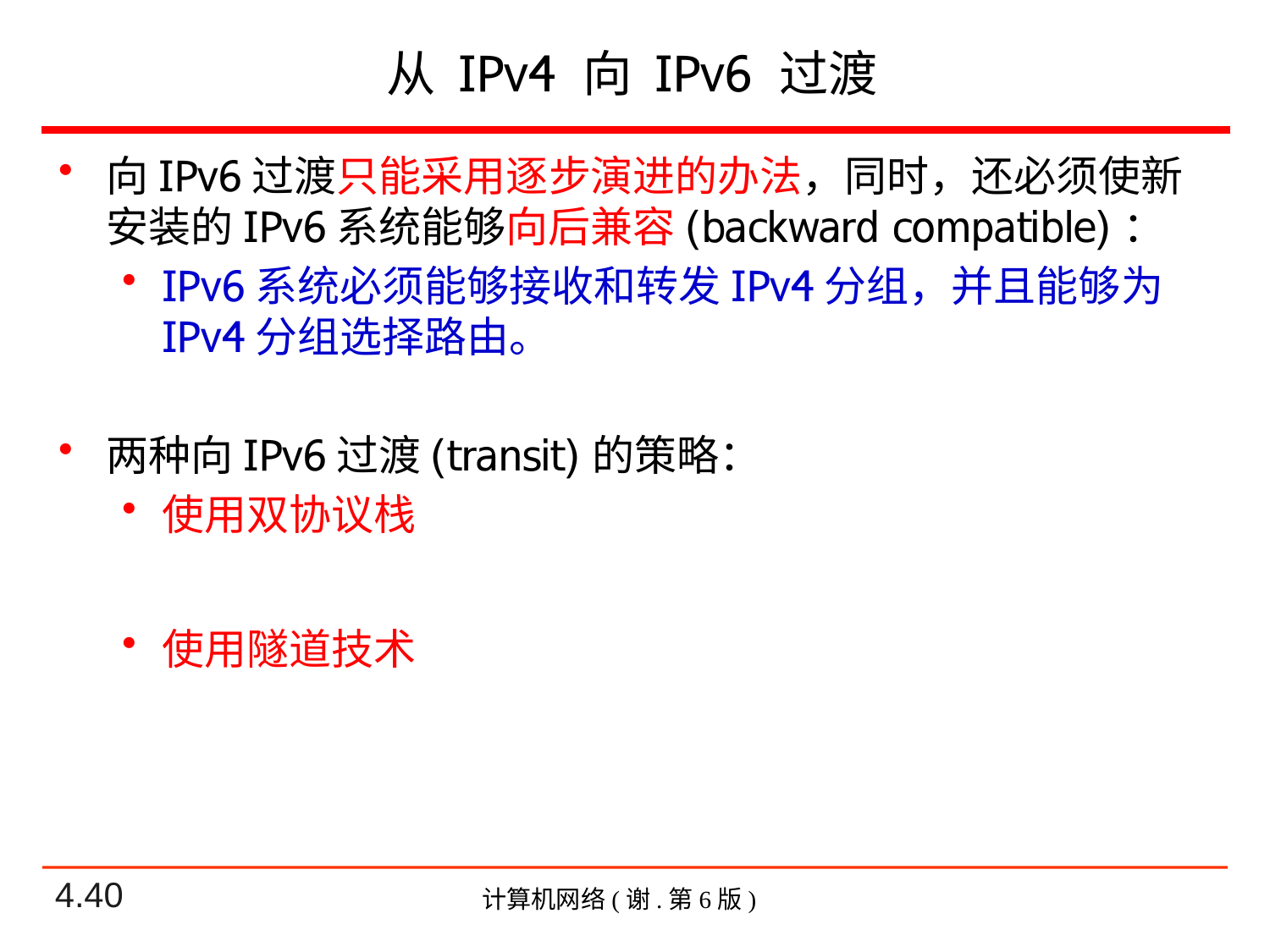

# 从 IPv4 向 IPv6 过渡
向IPv6过渡只能采用逐步演进的办法，同时，还必须使新安装的IPv6系统能够向后兼容(backward compatible)：
IPv6系统必须能够接收和转发IPv4分组，并且能够为 IPv4分组选择路由。

两种向IPv6过渡(transit)的策略：
使用双协议栈

使用隧道技术